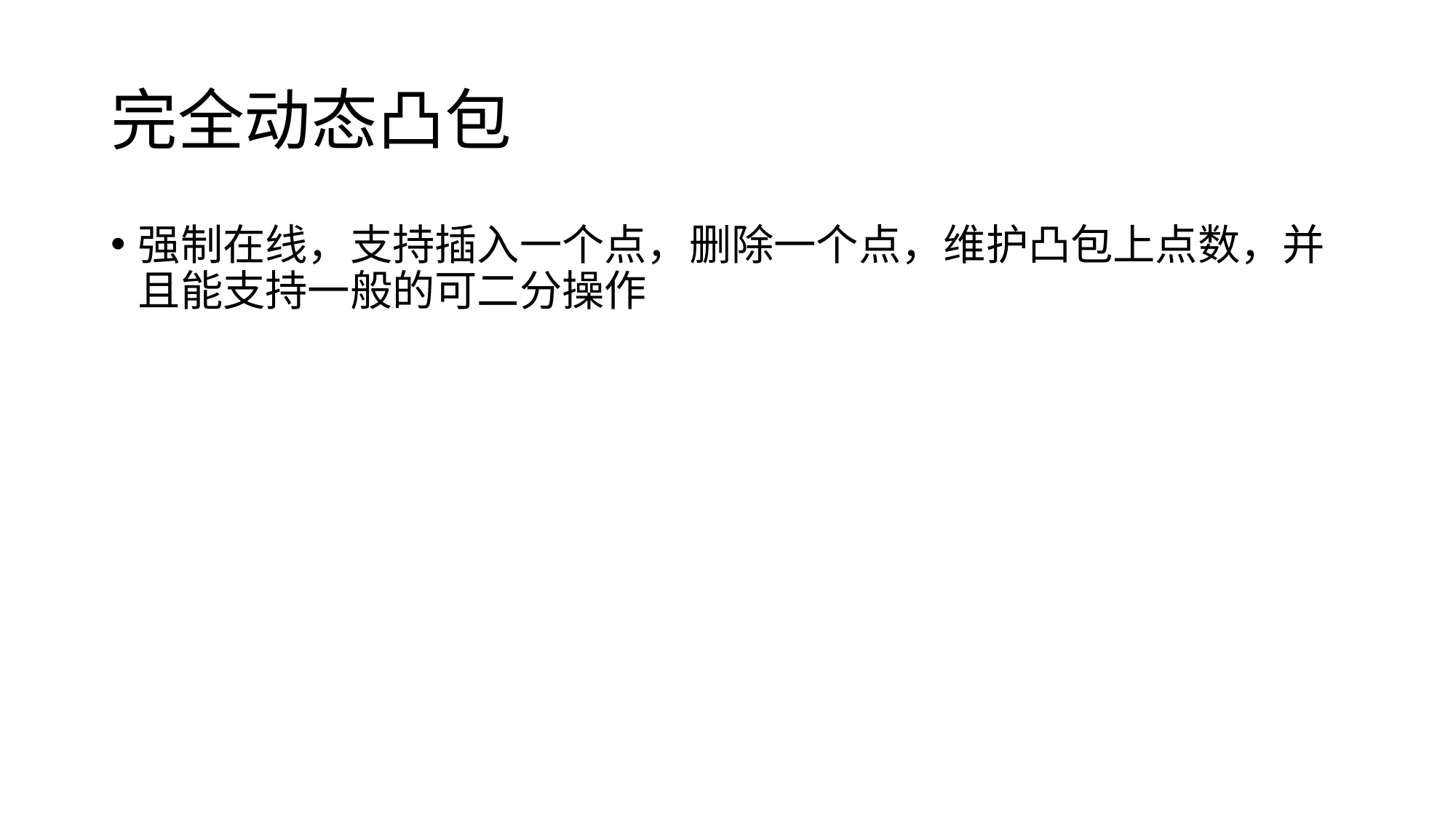

# 完全动态凸包
强制在线，支持插入一个点，删除一个点，维护凸包上点数，并且能支持一般的可二分操作